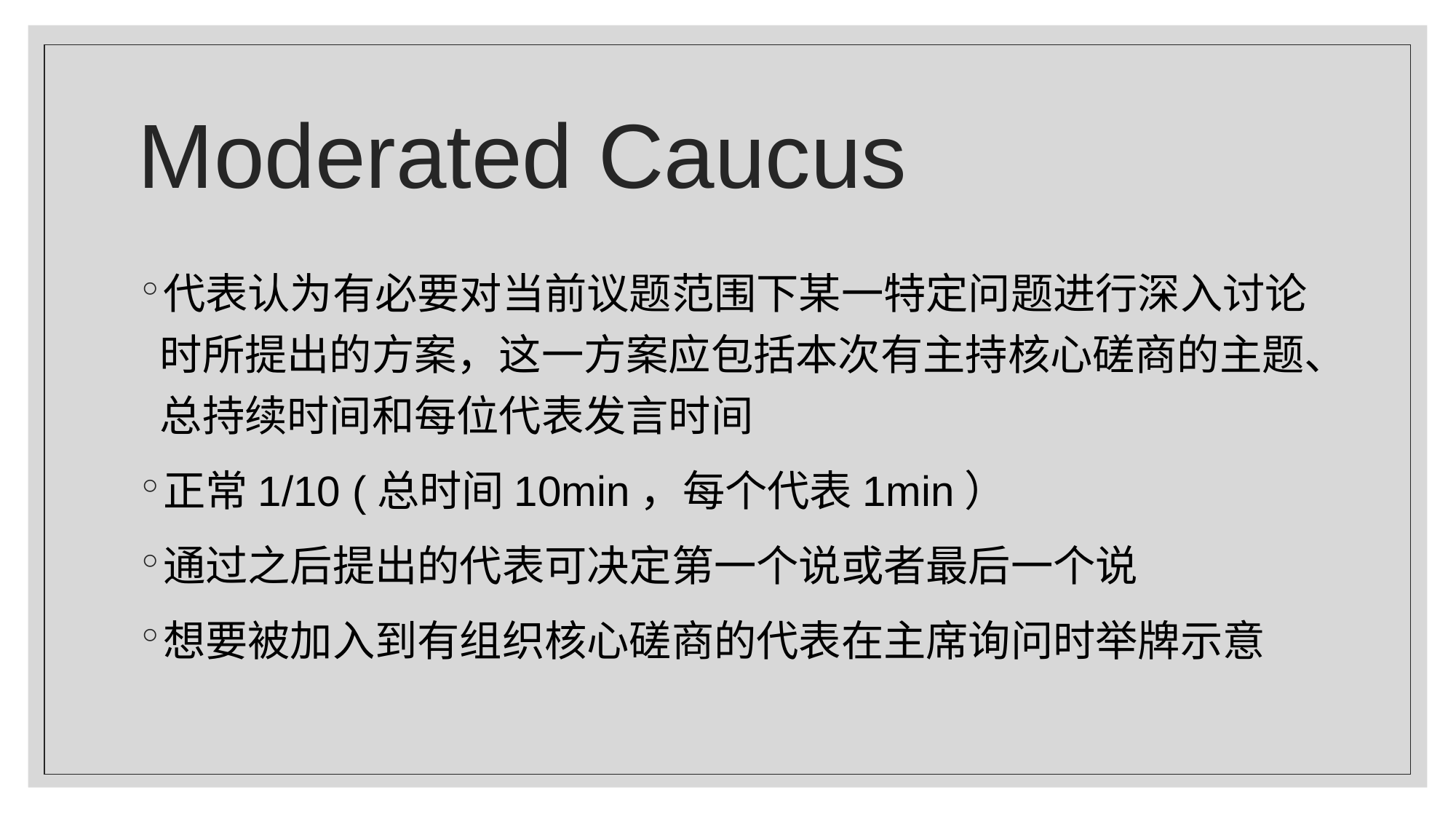

# Moderated Caucus
代表认为有必要对当前议题范围下某一特定问题进行深入讨论时所提出的方案，这一方案应包括本次有主持核心磋商的主题、总持续时间和每位代表发言时间
正常1/10 (总时间10min，每个代表1min）
通过之后提出的代表可决定第一个说或者最后一个说
想要被加入到有组织核心磋商的代表在主席询问时举牌示意